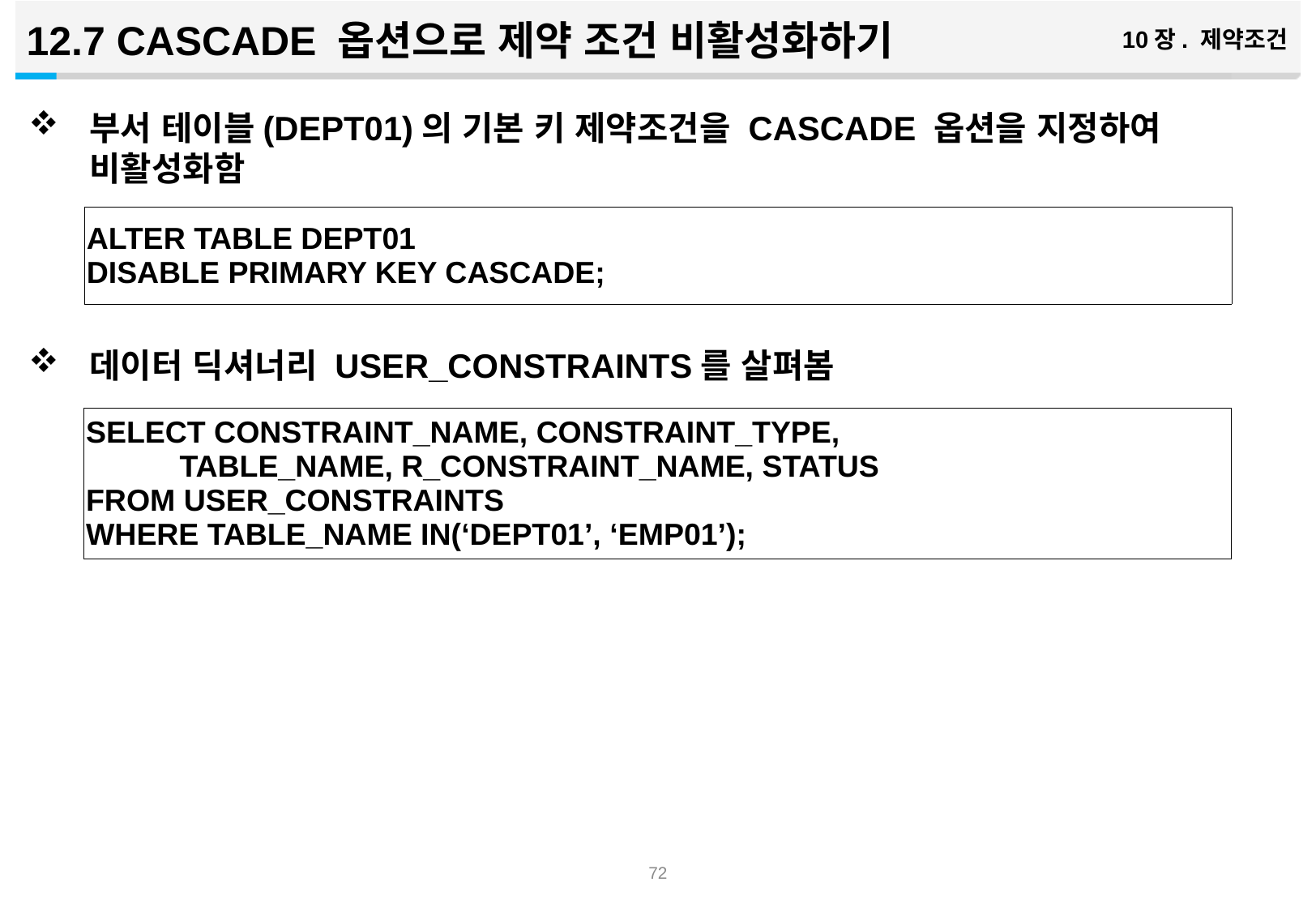

12.7 CASCADE 옵션으로 제약 조건 비활성화하기
10장. 제약조건
부서 테이블(DEPT01)의 기본 키 제약조건을 CASCADE 옵션을 지정하여      비활성화함

데이터 딕셔너리 USER_CONSTRAINTS를 살펴봄
| ALTER TABLE DEPT01 DISABLE PRIMARY KEY CASCADE; |
| --- |
| SELECT CONSTRAINT\_NAME, CONSTRAINT\_TYPE, TABLE\_NAME, R\_CONSTRAINT\_NAME, STATUS FROM USER\_CONSTRAINTS WHERE TABLE\_NAME IN(‘DEPT01’, ‘EMP01’); |
| --- |
72